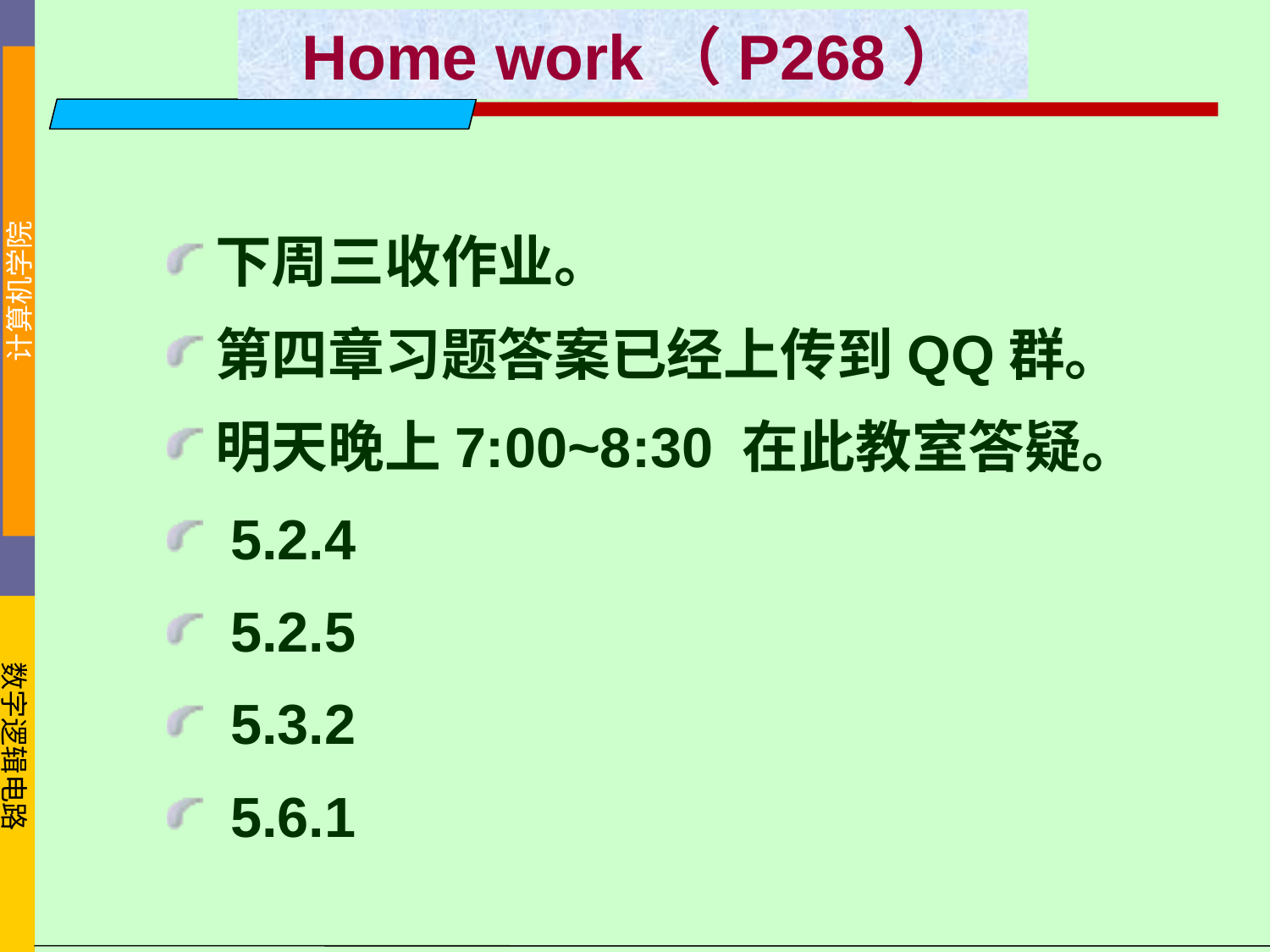

Home work（P268）
下周三收作业。
第四章习题答案已经上传到QQ群。
明天晚上7:00~8:30 在此教室答疑。
 5.2.4
 5.2.5
 5.3.2
 5.6.1